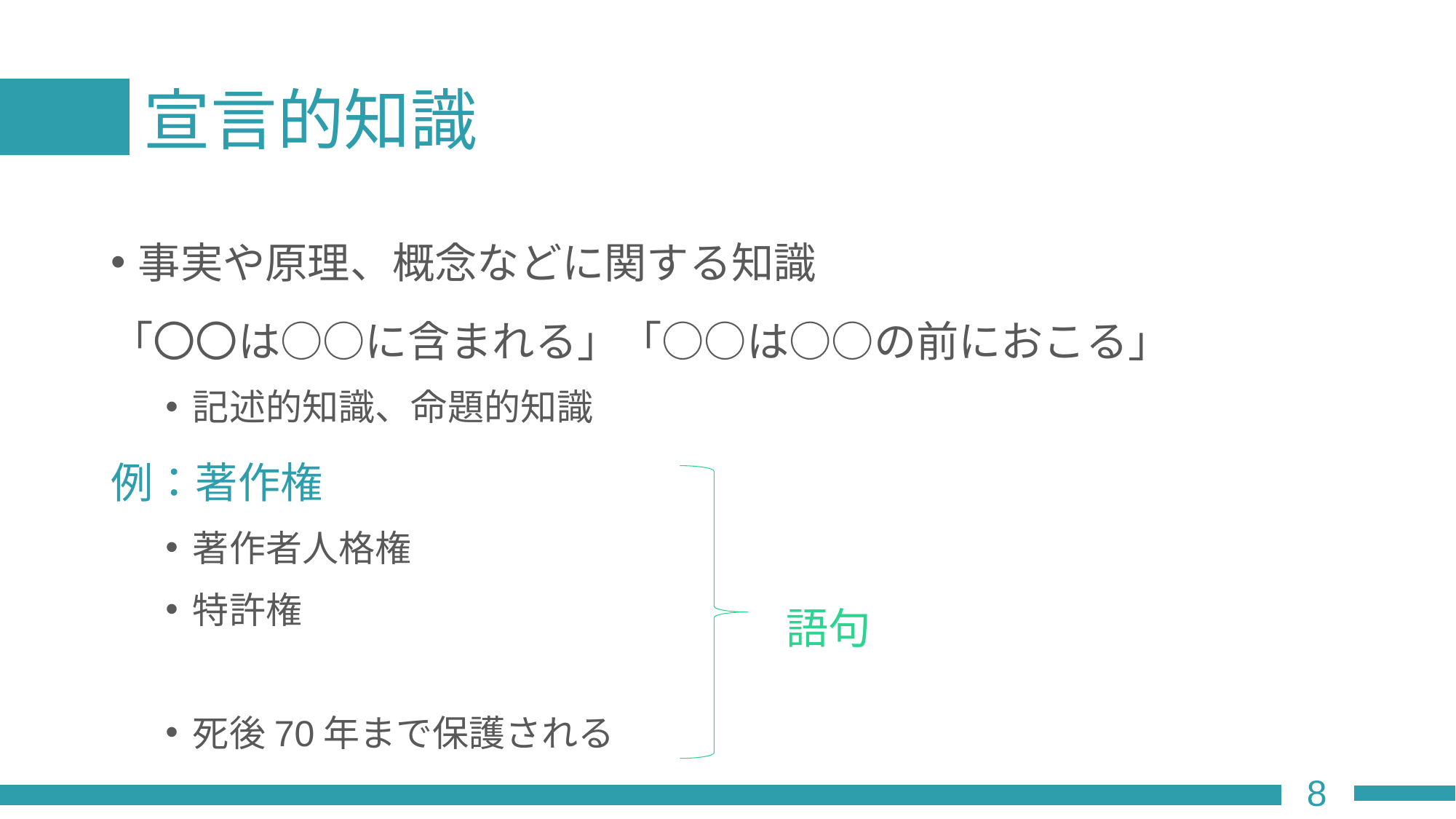

# 宣言的知識

事実や原理、概念などに関する知識
「〇〇は○○に含まれる」「○○は○○の前におこる」
記述的知識、命題的知識
例：著作権
著作者人格権
特許権

死後70年まで保護される

語句
8